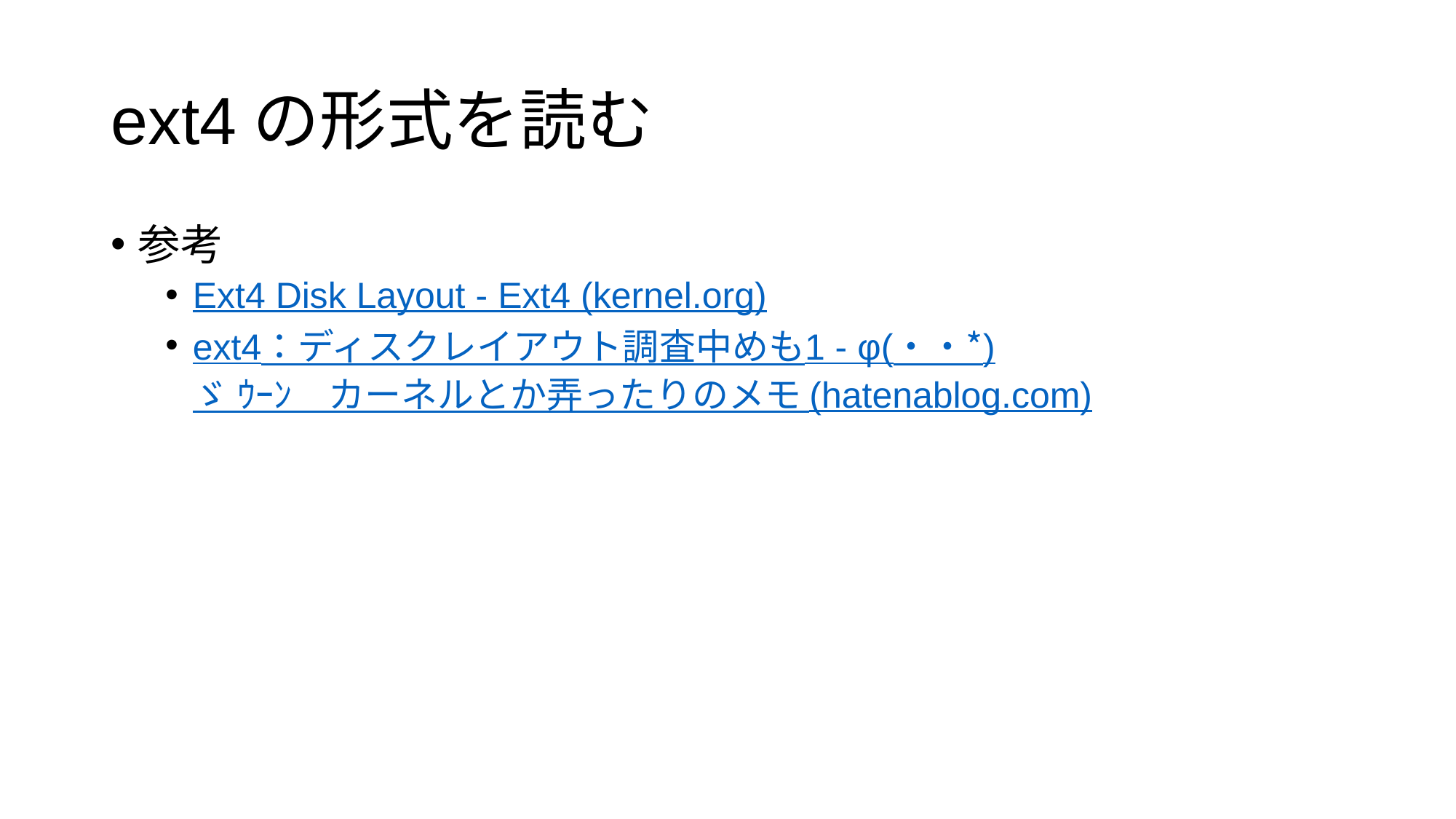

# ext4の形式を読む
参考
Ext4 Disk Layout - Ext4 (kernel.org)
ext4：ディスクレイアウト調査中めも1 - φ(・・*)ゞ ｳｰﾝ　カーネルとか弄ったりのメモ (hatenablog.com)